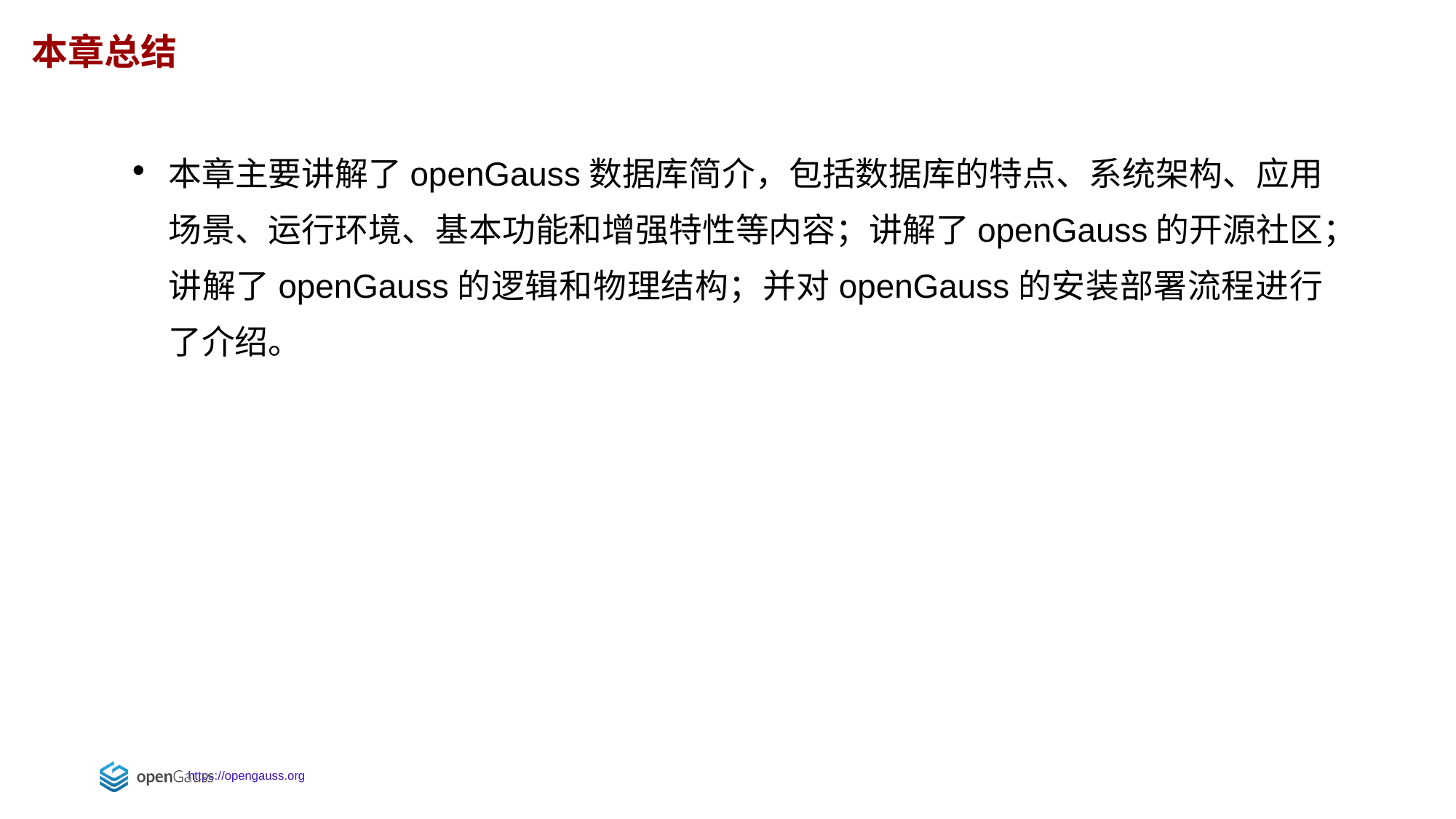

本章总结
本章主要讲解了openGauss数据库简介，包括数据库的特点、系统架构、应用场景、运行环境、基本功能和增强特性等内容；讲解了openGauss的开源社区；讲解了openGauss的逻辑和物理结构；并对openGauss的安装部署流程进行了介绍。